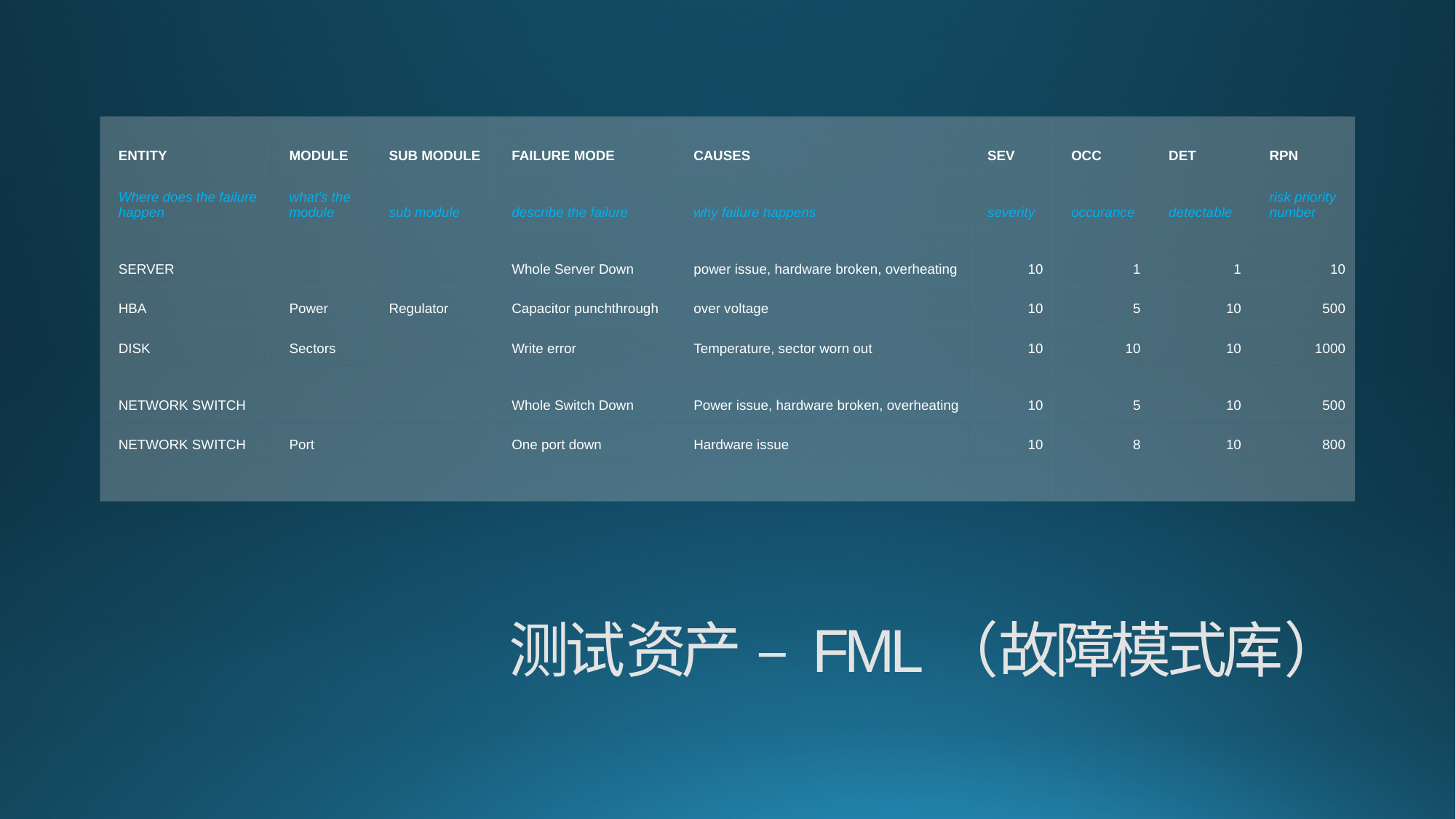

| ENTITY | MODULE | SUB MODULE | FAILURE MODE | CAUSES | SEV | OCC | DET | RPN |
| --- | --- | --- | --- | --- | --- | --- | --- | --- |
| Where does the failure happen | what's the module | sub module | describe the failure | why failure happens | severity | occurance | detectable | risk priority number |
| SERVER |  |  | Whole Server Down | power issue, hardware broken, overheating | 10 | 1 | 1 | 10 |
| HBA | Power | Regulator | Capacitor punchthrough | over voltage | 10 | 5 | 10 | 500 |
| DISK | Sectors |  | Write error | Temperature, sector worn out | 10 | 10 | 10 | 1000 |
| NETWORK SWITCH |  |  | Whole Switch Down | Power issue, hardware broken, overheating | 10 | 5 | 10 | 500 |
| NETWORK SWITCH | Port |  | One port down | Hardware issue | 10 | 8 | 10 | 800 |
|  |  |  |  |  |  |  |  |  |
# 测试资产 – FML（故障模式库）